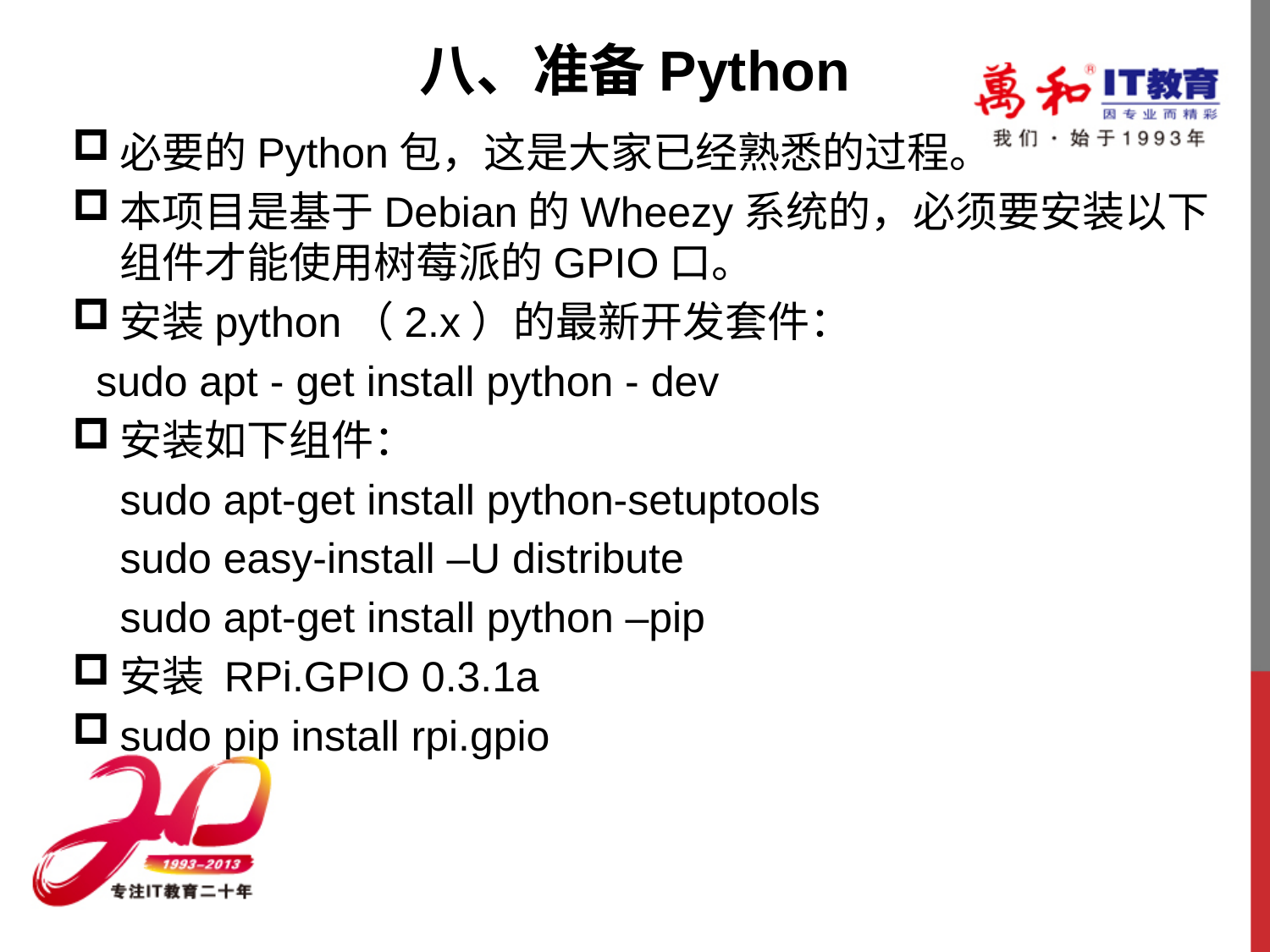

# 八、准备Python
必要的Python包，这是大家已经熟悉的过程。
本项目是基于Debian的Wheezy系统的，必须要安装以下组件才能使用树莓派的GPIO口。
安装python（2.x）的最新开发套件：
  sudo apt - get install python - dev
安装如下组件：
	sudo apt-get install python-setuptools
	sudo easy-install –U distribute
	sudo apt-get install python –pip
安装 RPi.GPIO 0.3.1a
sudo pip install rpi.gpio